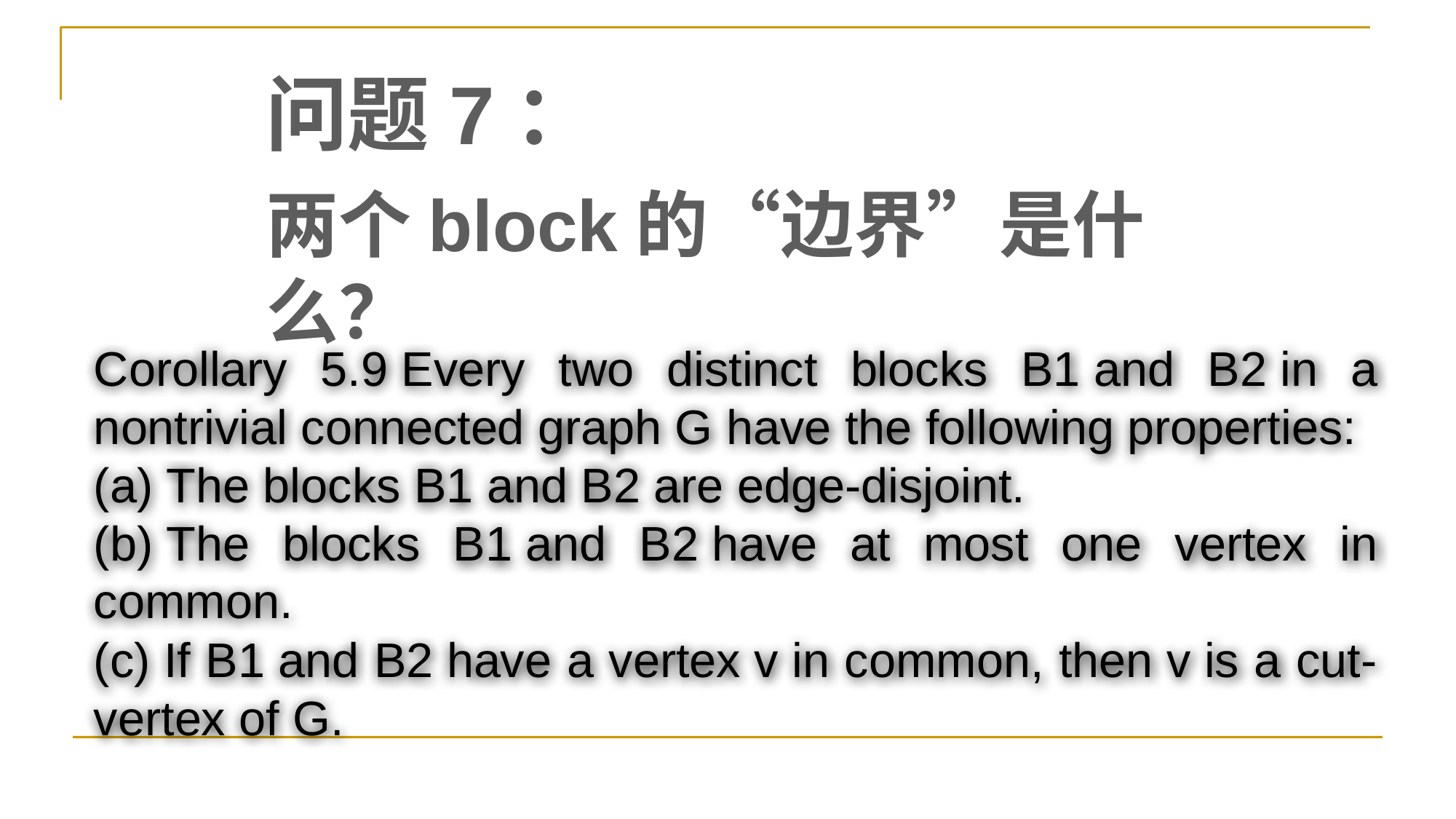

问题7：
两个block的“边界”是什么？
Corollary 5.9 Every two distinct blocks B1 and B2 in a nontrivial connected graph G have the following properties:
(a) The blocks B1 and B2 are edge-disjoint.
(b) The blocks B1 and B2 have at most one vertex in common.
(c) If B1 and B2 have a vertex v in common, then v is a cut-vertex of G.